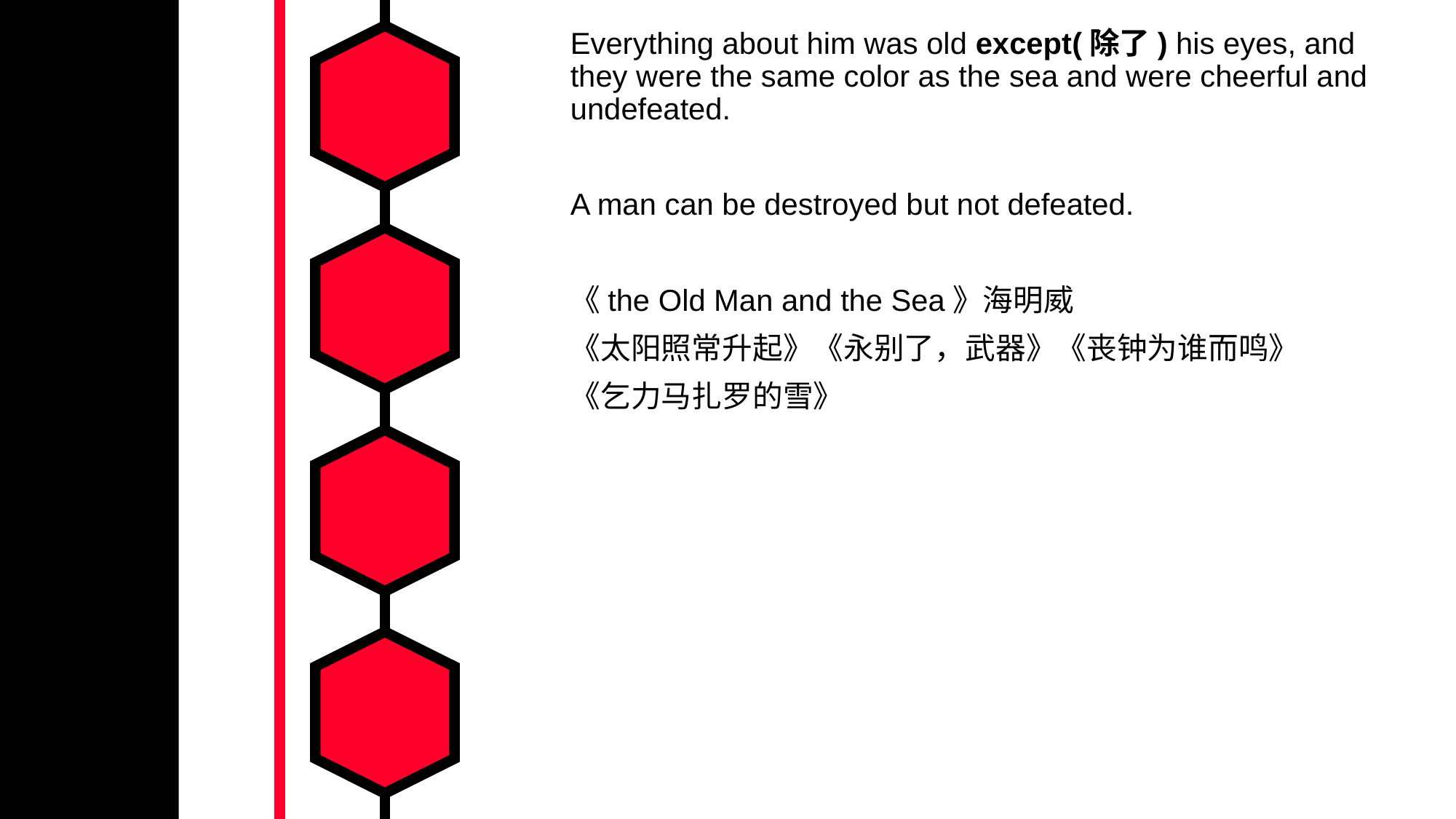

#
Everything about him was old except(除了) his eyes, and they were the same color as the sea and were cheerful and undefeated.

A man can be destroyed but not defeated.

《the Old Man and the Sea》海明威
《太阳照常升起》《永别了，武器》《丧钟为谁而鸣》
《乞力马扎罗的雪》